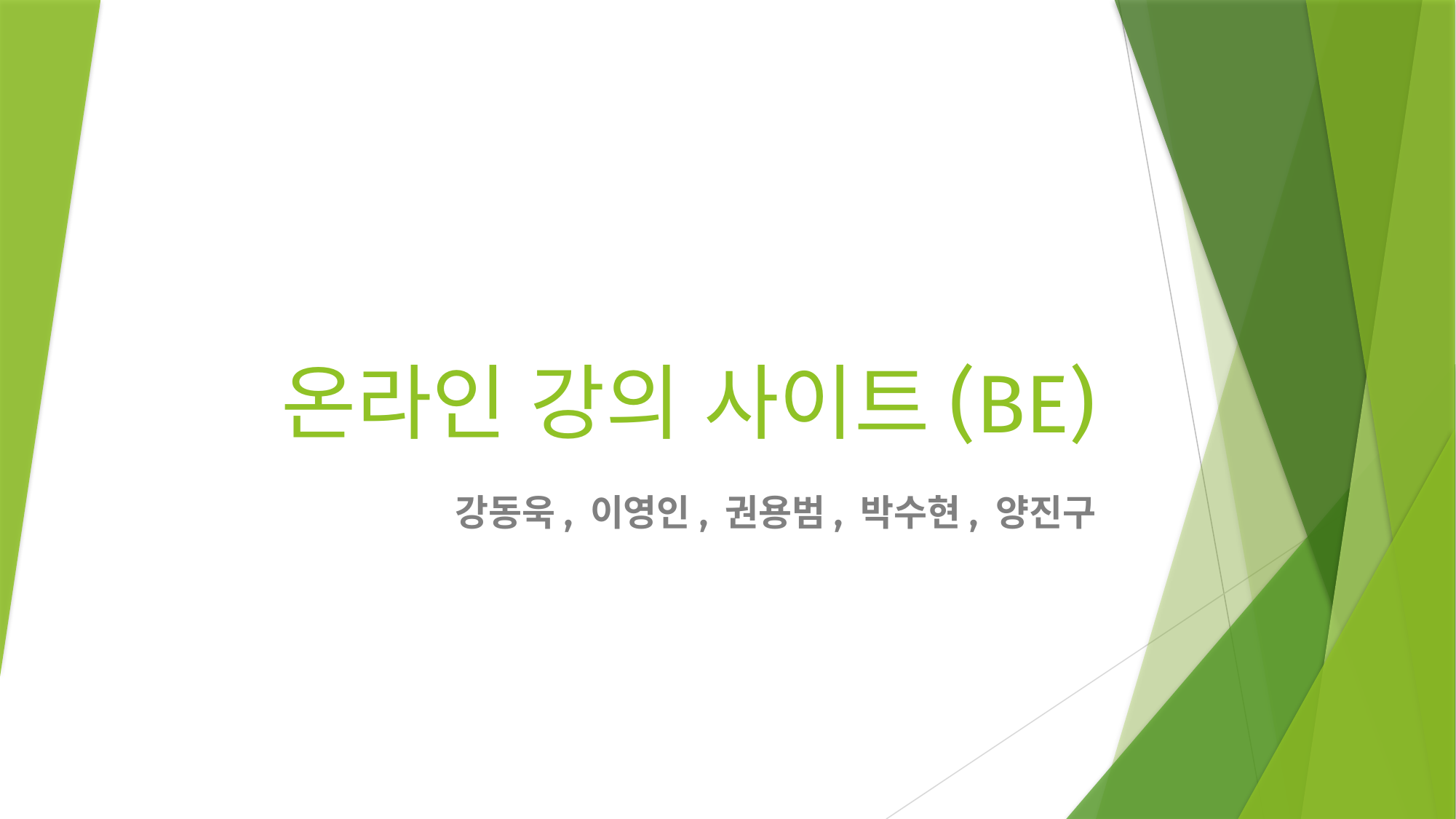

# 온라인 강의 사이트(BE)
강동욱, 이영인, 권용범, 박수현, 양진구